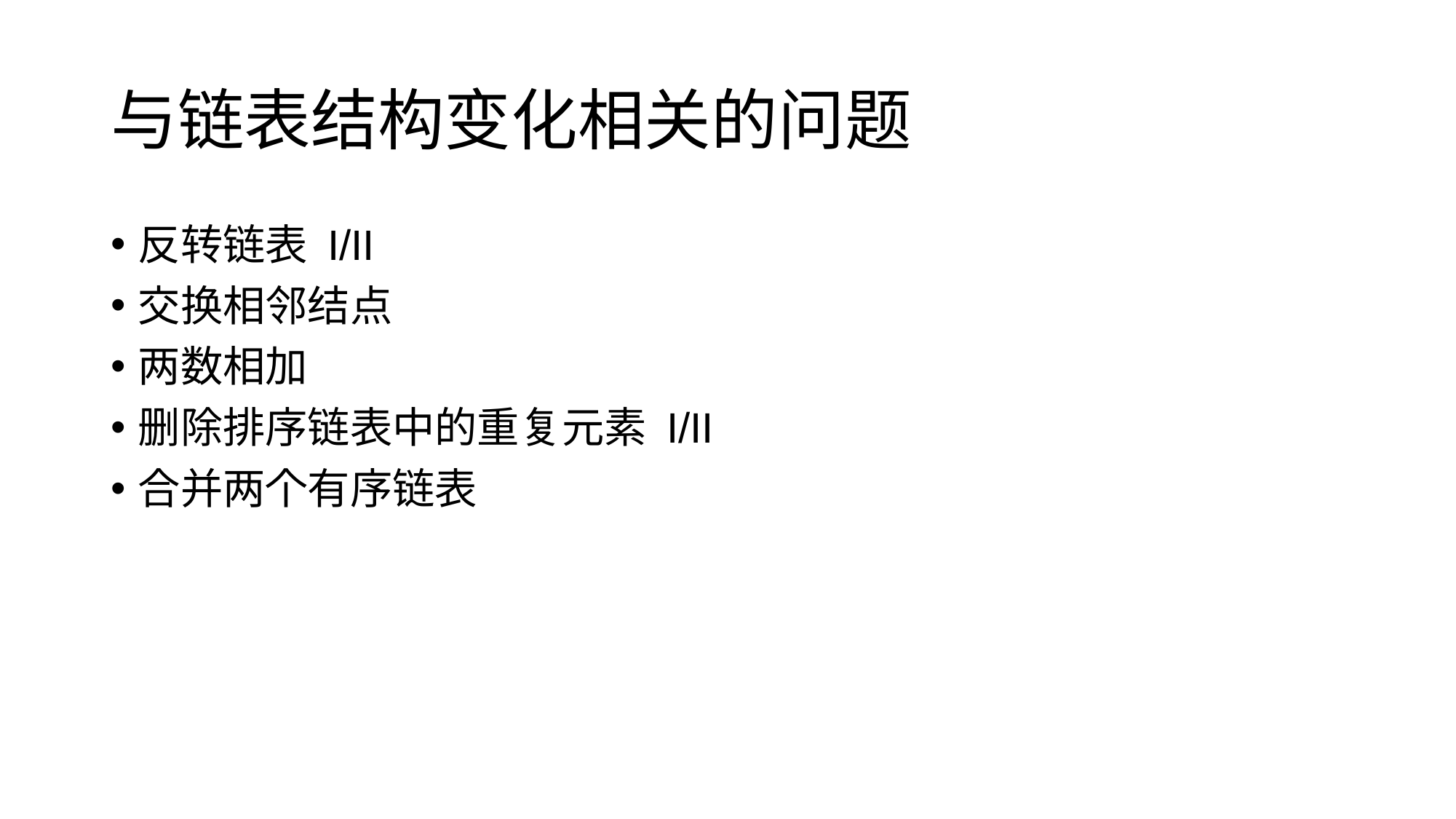

# 与链表结构变化相关的问题
反转链表 I/II
交换相邻结点
两数相加
删除排序链表中的重复元素 I/II
合并两个有序链表